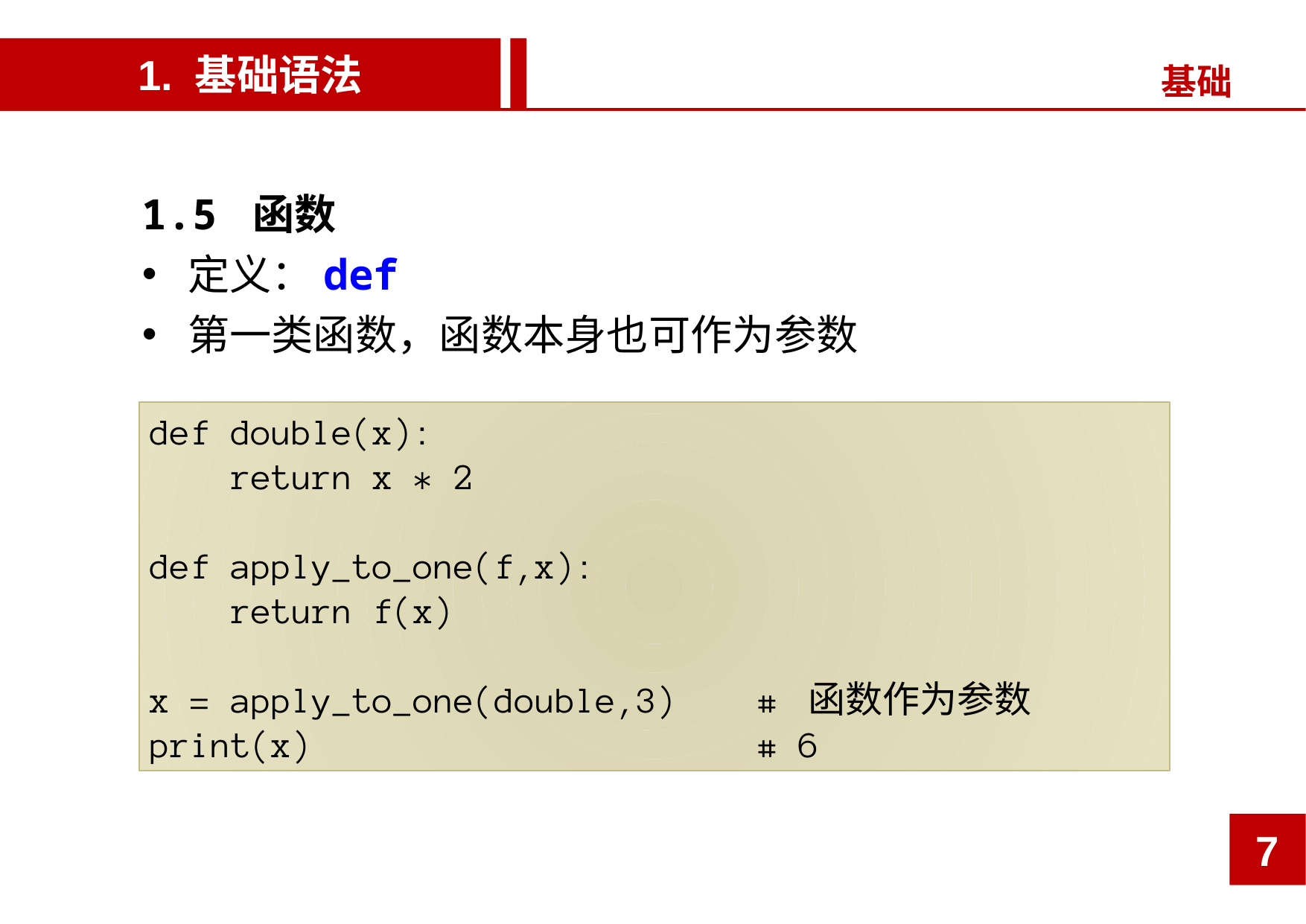

1. 基础语法

基础
1.5 函数
 定义：def
 第一类函数，函数本身也可作为参数
def double(x):
    return x * 2

def apply_to_one(f,x):
    return f(x)

x = apply_to_one(double,3)    # 函数作为参数
print(x)                      # 6
7